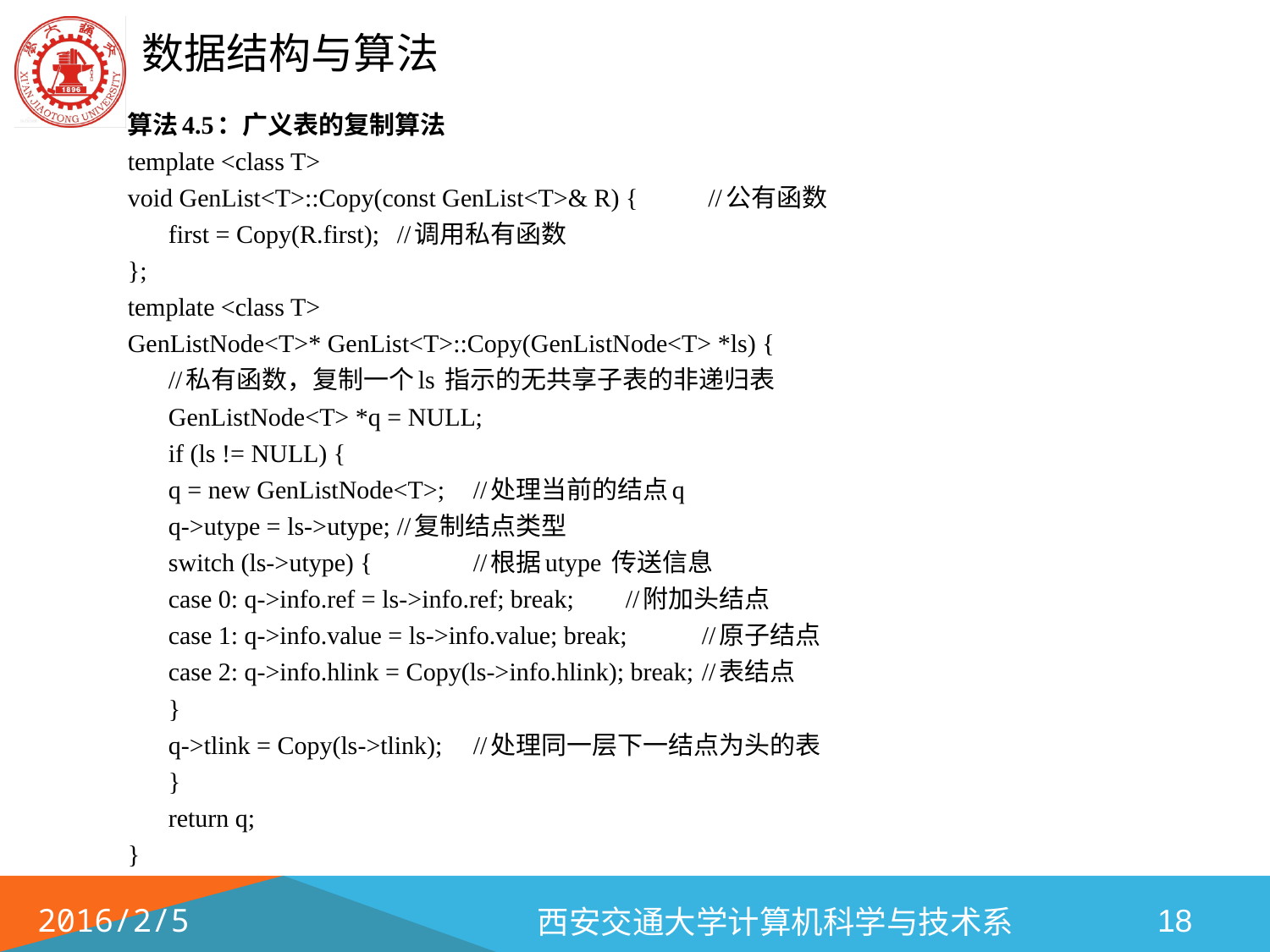

算法4.5：广义表的复制算法
template <class T>
void GenList<T>::Copy(const GenList<T>& R) {	 //公有函数
	first = Copy(R.first); 	//调用私有函数
};
template <class T>
GenListNode<T>* GenList<T>::Copy(GenListNode<T> *ls) {
	//私有函数，复制一个ls 指示的无共享子表的非递归表
	GenListNode<T> *q = NULL;
	if (ls != NULL) {
		q = new GenListNode<T>; 	//处理当前的结点q
		q->utype = ls->utype; 		//复制结点类型
		switch (ls->utype) {	 	//根据utype 传送信息
			case 0: q->info.ref = ls->info.ref; break; 	//附加头结点
			case 1: q->info.value = ls->info.value; break; 	//原子结点
			case 2: q->info.hlink = Copy(ls->info.hlink); break;	//表结点
		}
		q->tlink = Copy(ls->tlink); 		//处理同一层下一结点为头的表
	}
	return q;
}